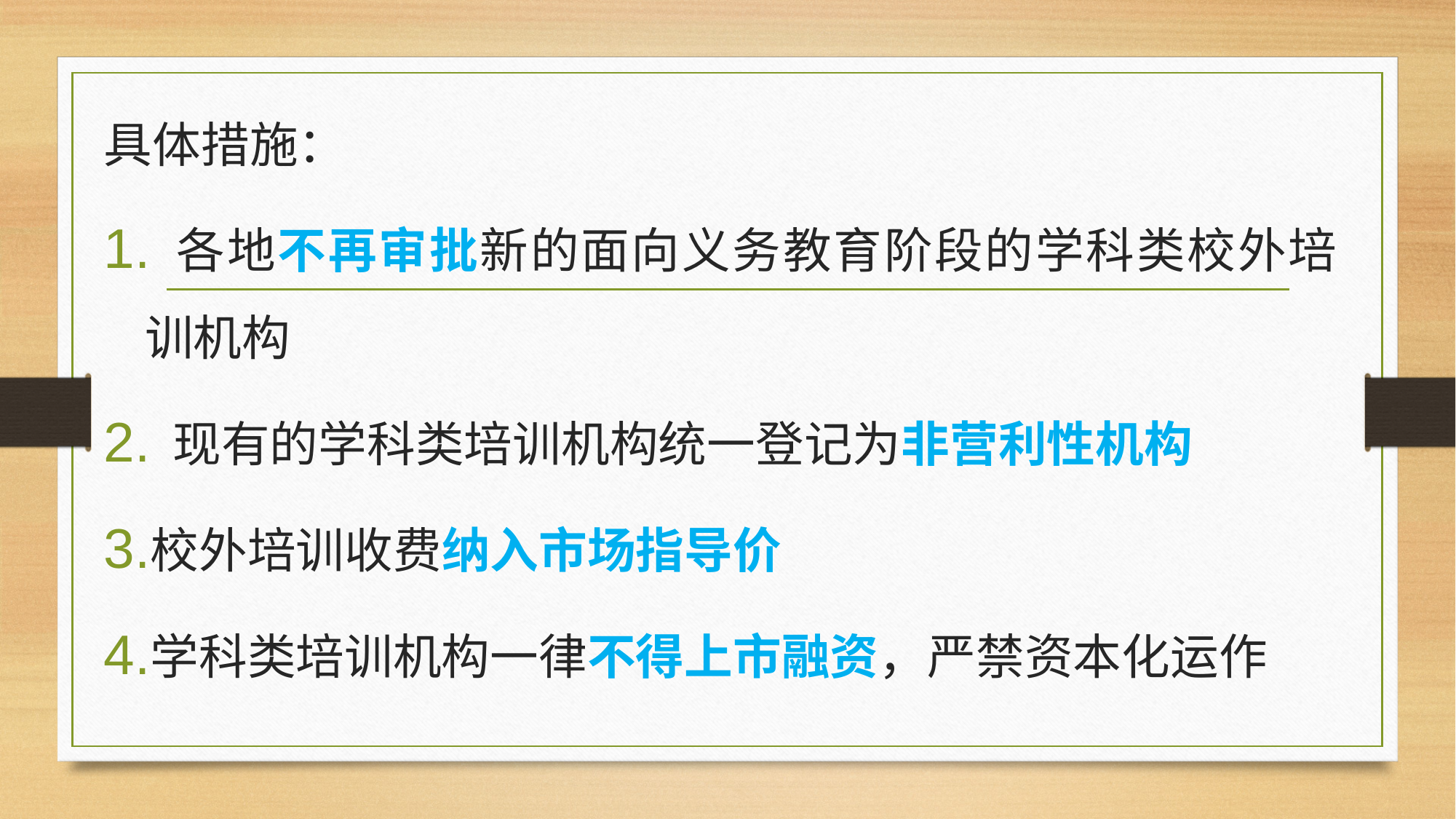

具体措施：
 各地不再审批新的面向义务教育阶段的学科类校外培训机构
 现有的学科类培训机构统一登记为非营利性机构
校外培训收费纳入市场指导价
学科类培训机构一律不得上市融资，严禁资本化运作